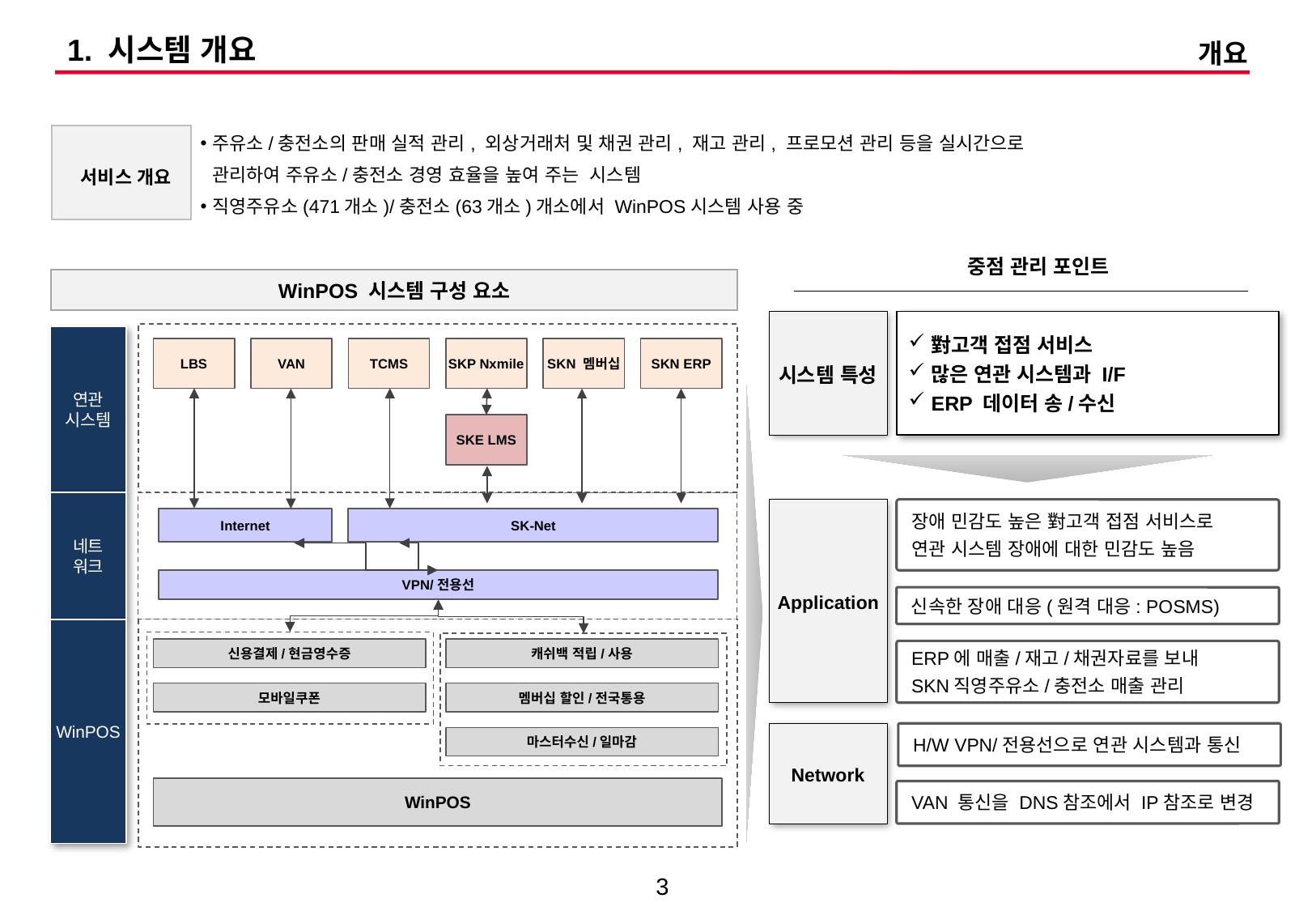

# 1. 시스템 개요
개요
주유소/충전소의 판매 실적 관리, 외상거래처 및 채권 관리, 재고 관리, 프로모션 관리 등을 실시간으로
관리하여 주유소/충전소 경영 효율을 높여 주는  시스템
직영주유소(471개소)/충전소(63개소)개소에서 WinPOS시스템 사용 중
 서비스 개요
중점 관리 포인트
WinPOS 시스템 구성 요소

연관
시스템
LBS
VAN
TCMS
SKP Nxmile
SKN 멤버십
SKN ERP
SKE LMS
네트
워크

Internet
SK-Net
VPN/전용선
WinPOS

신용결제/현금영수증
캐쉬백 적립/사용
모바일쿠폰
멤버십 할인/전국통용
마스터수신/일마감
WinPOS
시스템 특성
對고객 접점 서비스
많은 연관 시스템과 I/F
ERP 데이터 송/수신

장애 민감도 높은 對고객 접점 서비스로
연관 시스템 장애에 대한 민감도 높음
Application
신속한 장애 대응(원격 대응: POSMS)

ERP에 매출/재고/채권자료를 보내
SKN직영주유소/충전소 매출 관리
H/W VPN/전용선으로 연관 시스템과 통신
Network
VAN 통신을 DNS참조에서 IP참조로 변경